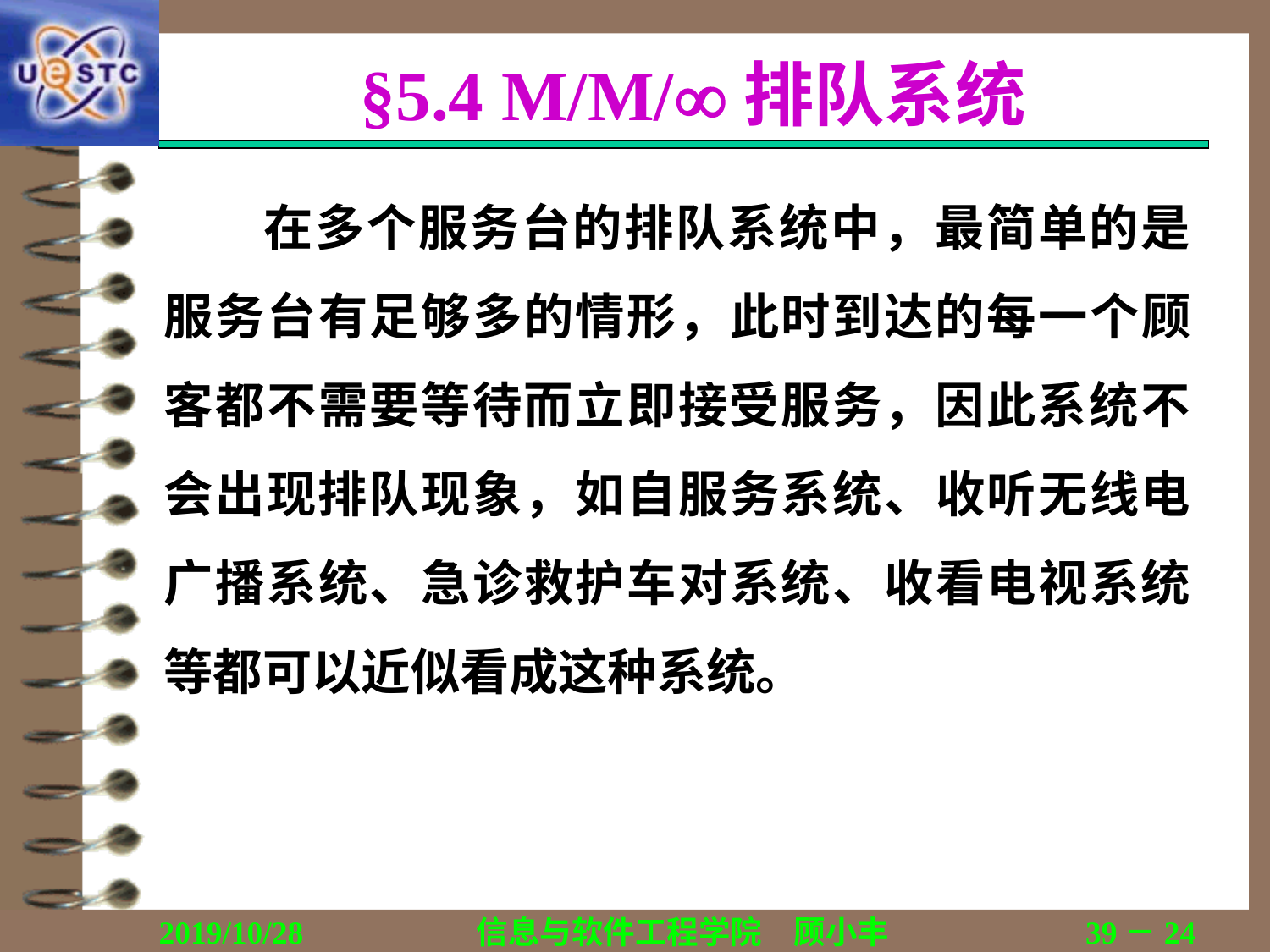

# §5.4 M/M/∞排队系统
在多个服务台的排队系统中，最简单的是服务台有足够多的情形，此时到达的每一个顾客都不需要等待而立即接受服务，因此系统不会出现排队现象，如自服务系统、收听无线电广播系统、急诊救护车对系统、收看电视系统等都可以近似看成这种系统。
2019/10/28
信息与软件工程学院　顾小丰
39－24